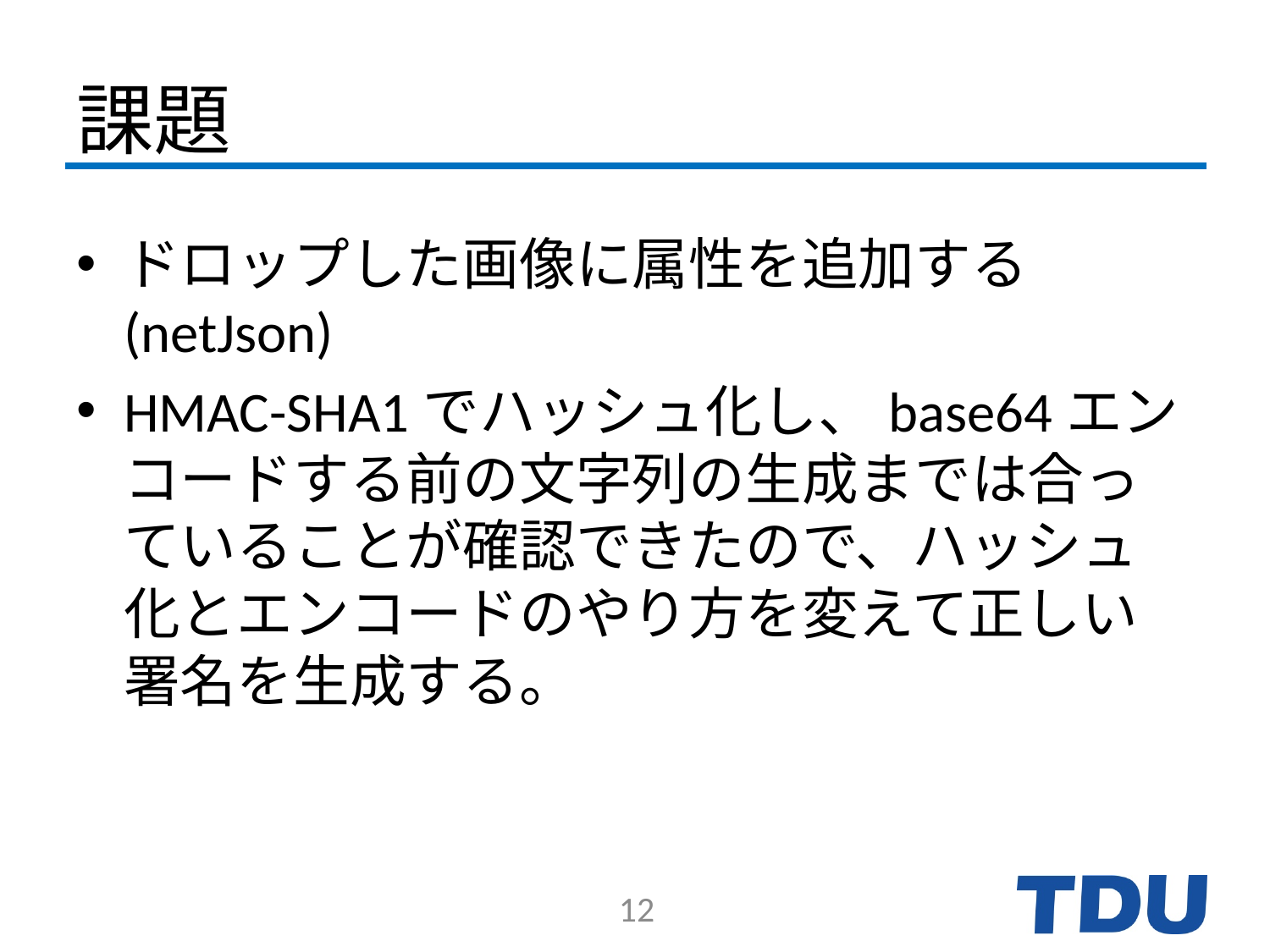

# 課題
ドロップした画像に属性を追加する(netJson)
HMAC-SHA1でハッシュ化し、base64エンコードする前の文字列の生成までは合っていることが確認できたので、ハッシュ化とエンコードのやり方を変えて正しい署名を生成する。

12